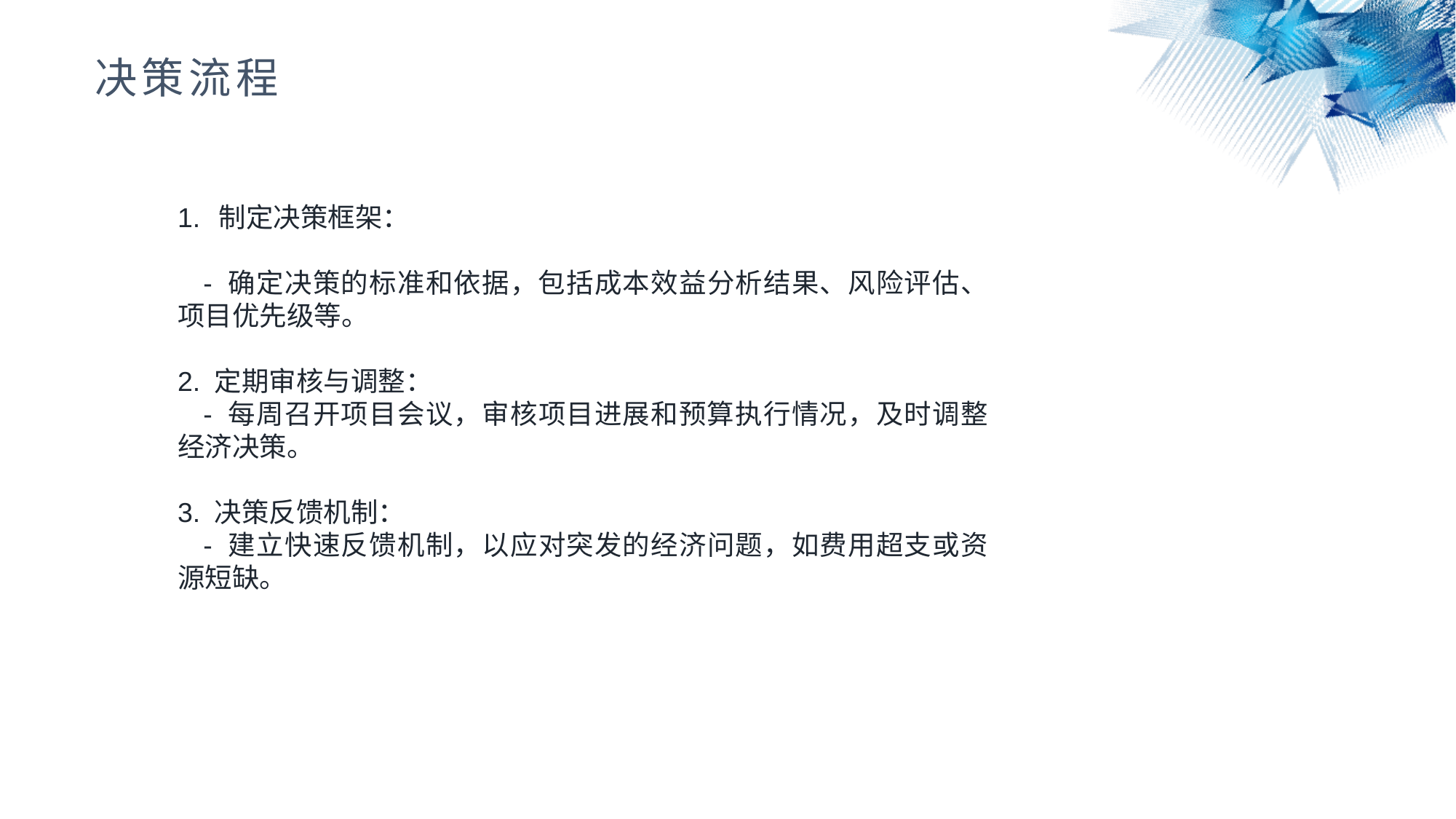

决策流程
制定决策框架：

   - 确定决策的标准和依据，包括成本效益分析结果、风险评估、项目优先级等。

2. 定期审核与调整：
   - 每周召开项目会议，审核项目进展和预算执行情况，及时调整经济决策。

3. 决策反馈机制：
   - 建立快速反馈机制，以应对突发的经济问题，如费用超支或资源短缺。